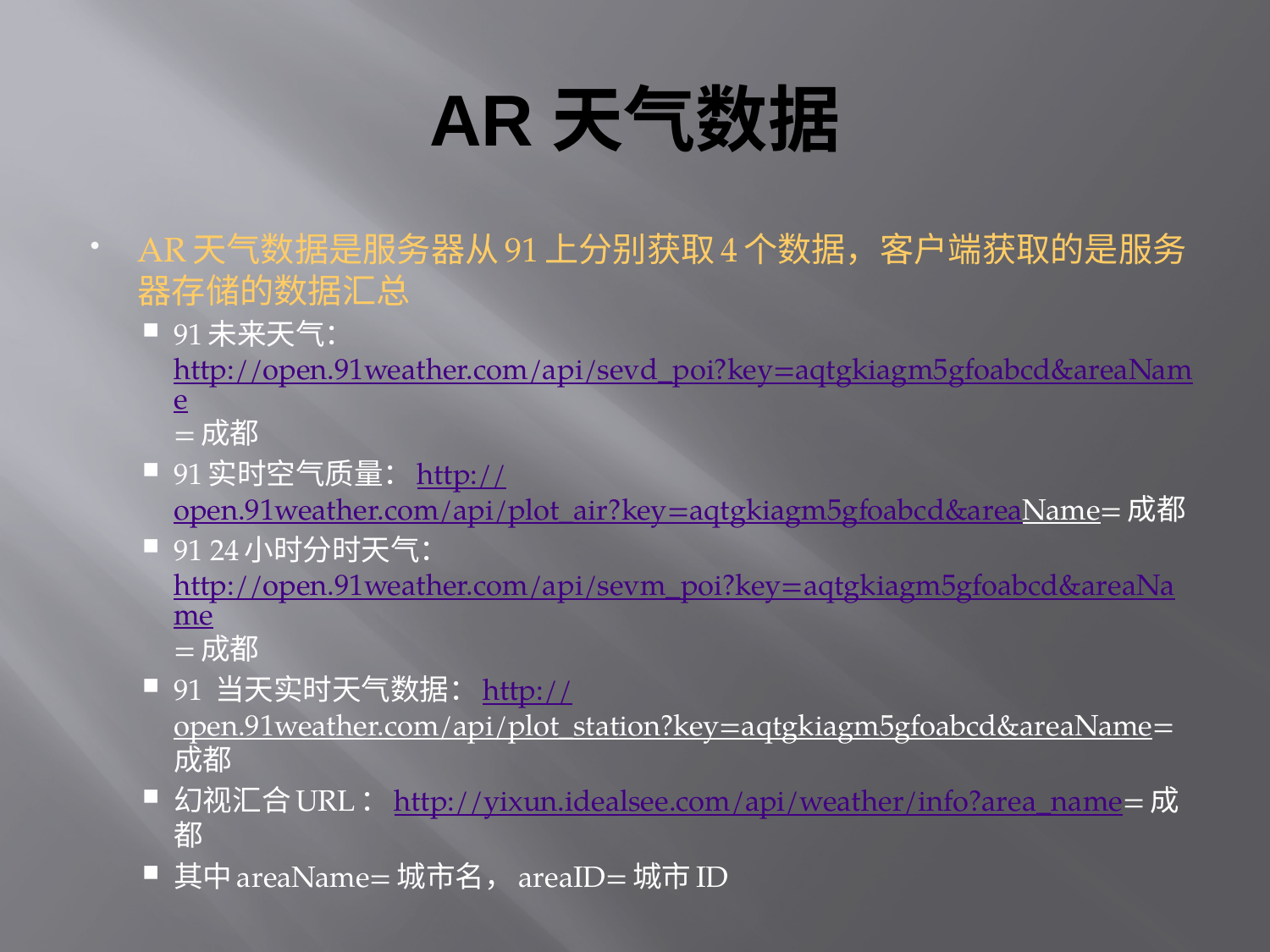

# AR天气数据
AR天气数据是服务器从91上分别获取4个数据，客户端获取的是服务器存储的数据汇总
91未来天气：http://open.91weather.com/api/sevd_poi?key=aqtgkiagm5gfoabcd&areaName=成都
91实时空气质量：http://open.91weather.com/api/plot_air?key=aqtgkiagm5gfoabcd&areaName=成都
91 24小时分时天气：http://open.91weather.com/api/sevm_poi?key=aqtgkiagm5gfoabcd&areaName=成都
91 当天实时天气数据：http://open.91weather.com/api/plot_station?key=aqtgkiagm5gfoabcd&areaName=成都
幻视汇合URL：http://yixun.idealsee.com/api/weather/info?area_name=成都
其中areaName=城市名，areaID=城市ID